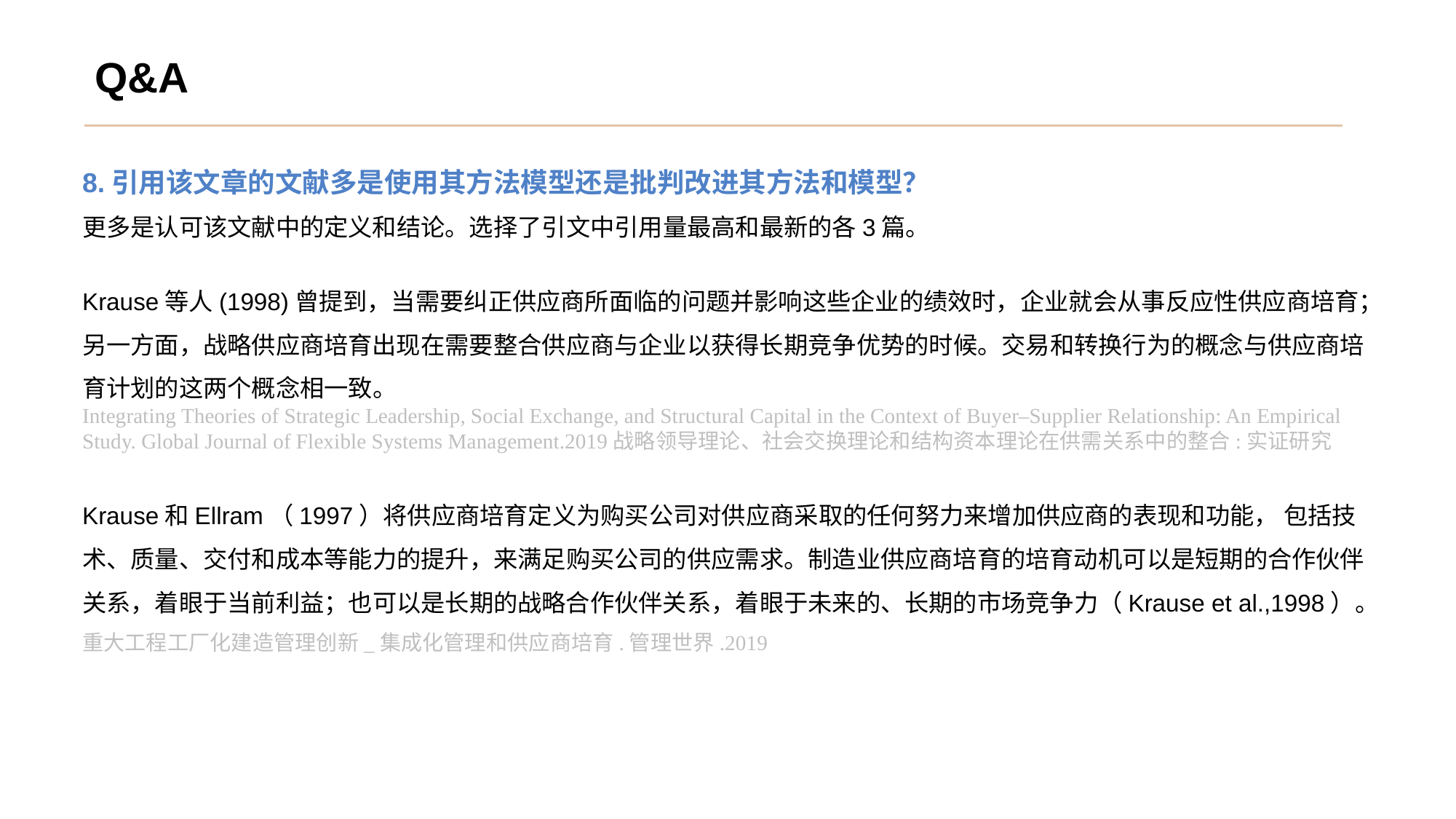

Q&A
8.引用该文章的文献多是使用其方法模型还是批判改进其方法和模型？
更多是认可该文献中的定义和结论。选择了引文中引用量最高和最新的各3篇。

Krause等人(1998)曾提到，当需要纠正供应商所面临的问题并影响这些企业的绩效时，企业就会从事反应性供应商培育；另一方面，战略供应商培育出现在需要整合供应商与企业以获得长期竞争优势的时候。交易和转换行为的概念与供应商培育计划的这两个概念相一致。
Integrating Theories of Strategic Leadership, Social Exchange, and Structural Capital in the Context of Buyer–Supplier Relationship: An Empirical Study. Global Journal of Flexible Systems Management.2019战略领导理论、社会交换理论和结构资本理论在供需关系中的整合:实证研究

Krause和Ellram（1997）将供应商培育定义为购买公司对供应商采取的任何努力来增加供应商的表现和功能， 包括技术、质量、交付和成本等能力的提升，来满足购买公司的供应需求。制造业供应商培育的培育动机可以是短期的合作伙伴关系，着眼于当前利益；也可以是长期的战略合作伙伴关系，着眼于未来的、长期的市场竞争力（Krause et al.,1998）。
重大工程工厂化建造管理创新_集成化管理和供应商培育.管理世界.2019